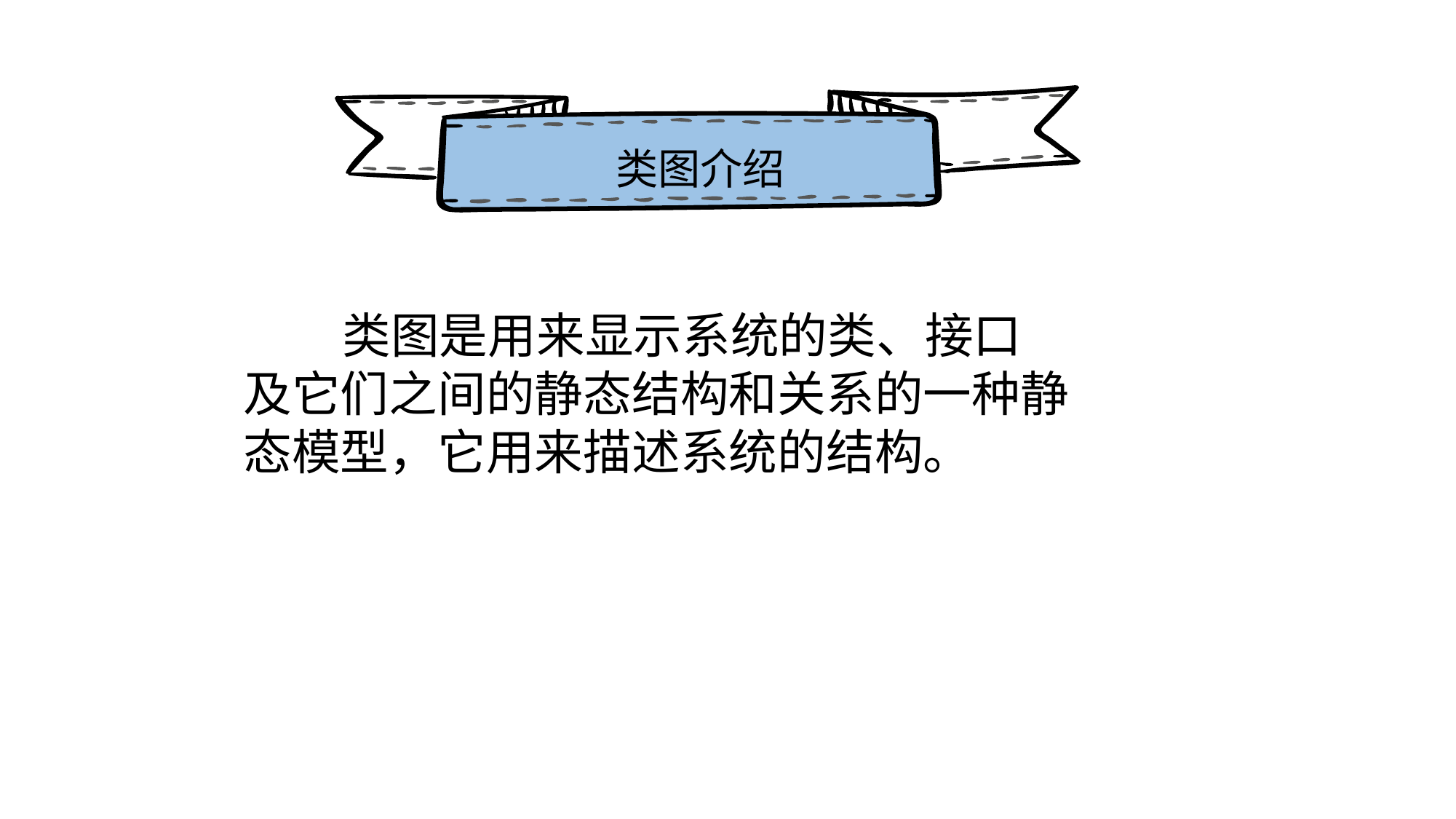

类图介绍
        类图是用来显示系统的类、接口及它们之间的静态结构和关系的一种静态模型，它用来描述系统的结构。